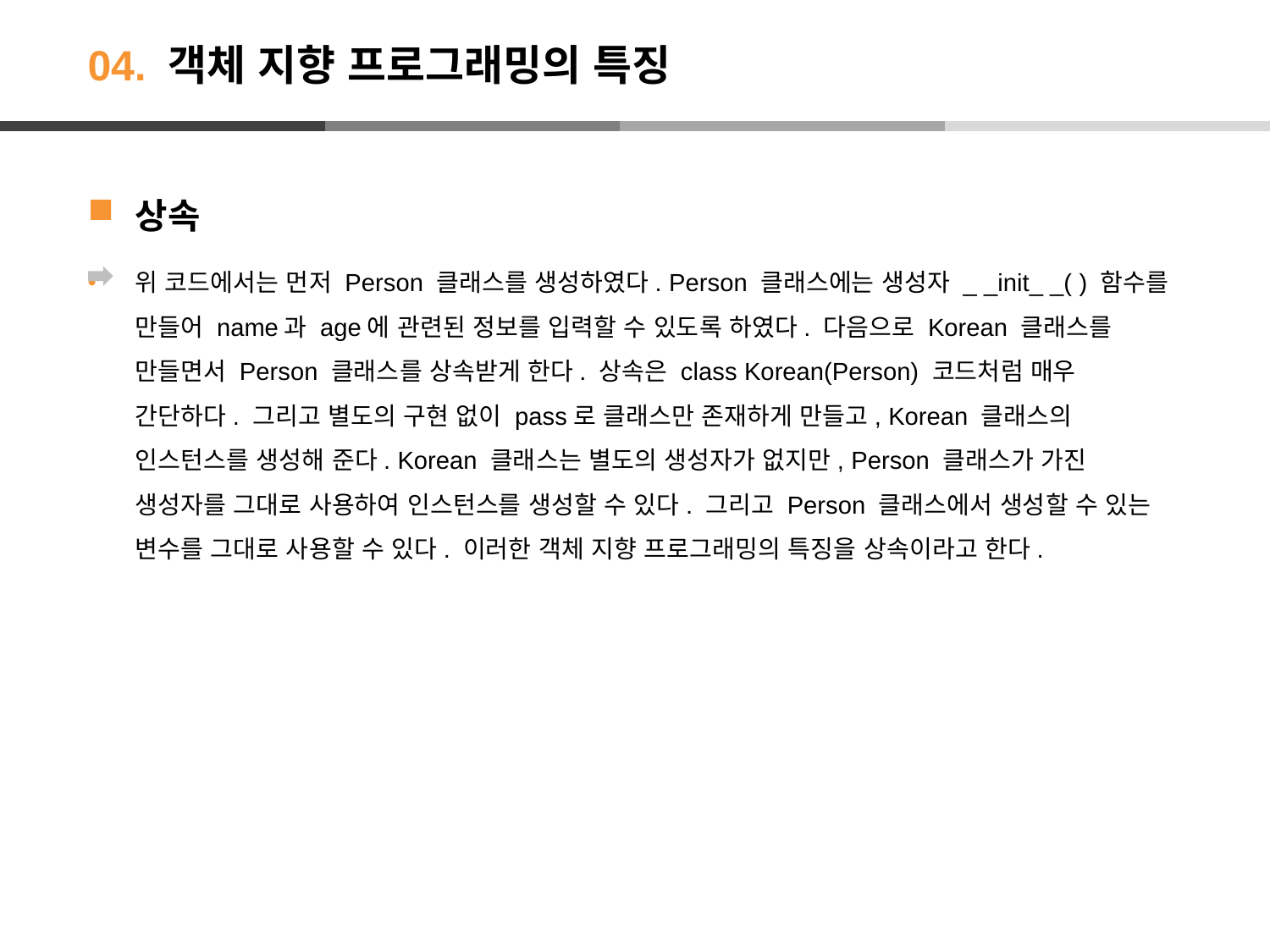

# 04. 객체 지향 프로그래밍의 특징
상속
위 코드에서는 먼저 Person 클래스를 생성하였다. Person 클래스에는 생성자 _ _init_ _( ) 함수를 만들어 name과 age에 관련된 정보를 입력할 수 있도록 하였다. 다음으로 Korean 클래스를 만들면서 Person 클래스를 상속받게 한다. 상속은 class Korean(Person) 코드처럼 매우 간단하다. 그리고 별도의 구현 없이 pass로 클래스만 존재하게 만들고, Korean 클래스의 인스턴스를 생성해 준다. Korean 클래스는 별도의 생성자가 없지만, Person 클래스가 가진 생성자를 그대로 사용하여 인스턴스를 생성할 수 있다. 그리고 Person 클래스에서 생성할 수 있는 변수를 그대로 사용할 수 있다. 이러한 객체 지향 프로그래밍의 특징을 상속이라고 한다.